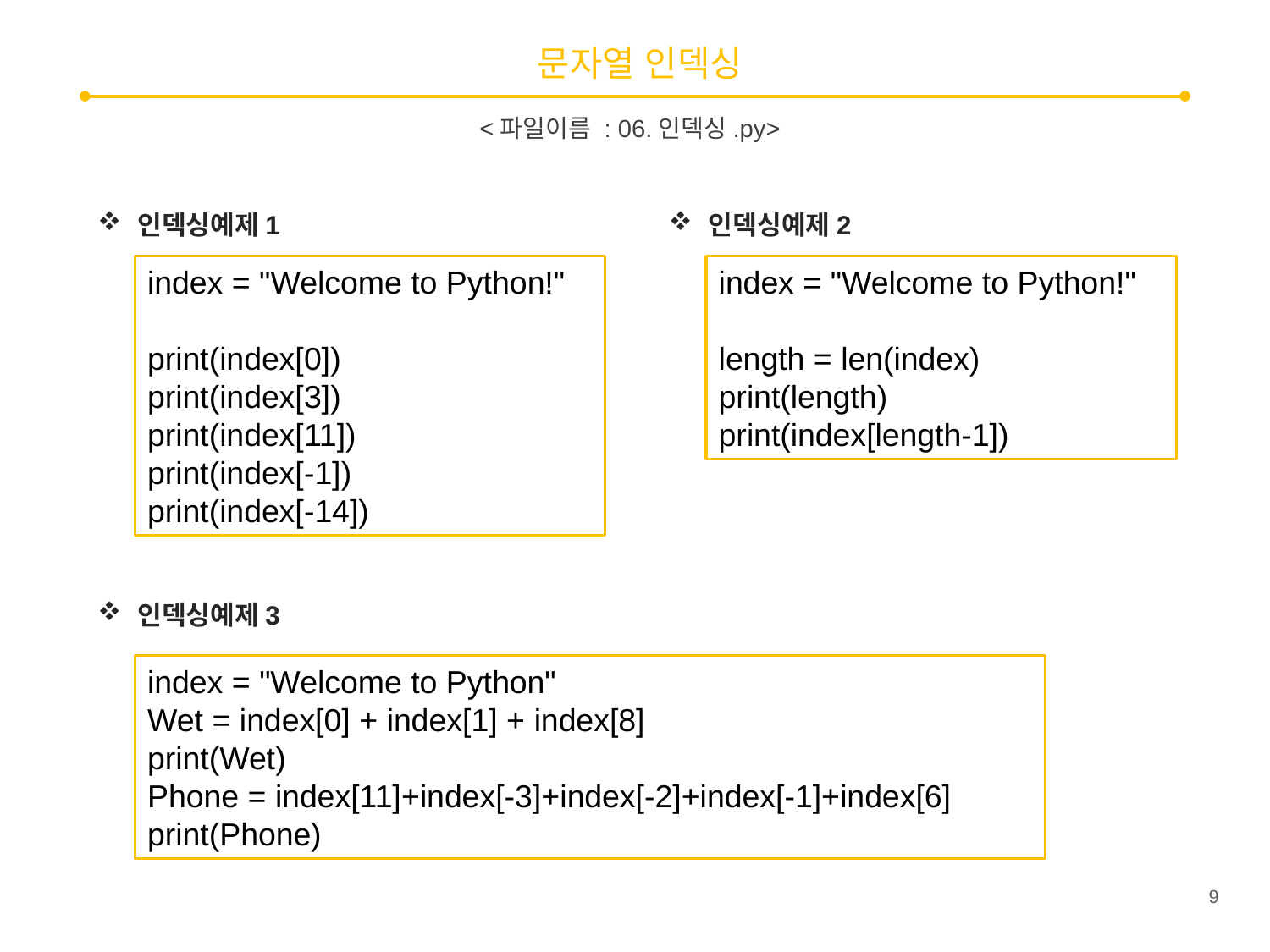

# 문자열 인덱싱
<파일이름 : 06.인덱싱.py>
인덱싱예제1
인덱싱예제2
index = "Welcome to Python!"

print(index[0])
print(index[3])
print(index[11])
print(index[-1])
print(index[-14])
index = "Welcome to Python!"

length = len(index)
print(length)
print(index[length-1])
인덱싱예제3
index = "Welcome to Python"
Wet = index[0] + index[1] + index[8]
print(Wet)
Phone = index[11]+index[-3]+index[-2]+index[-1]+index[6]
print(Phone)